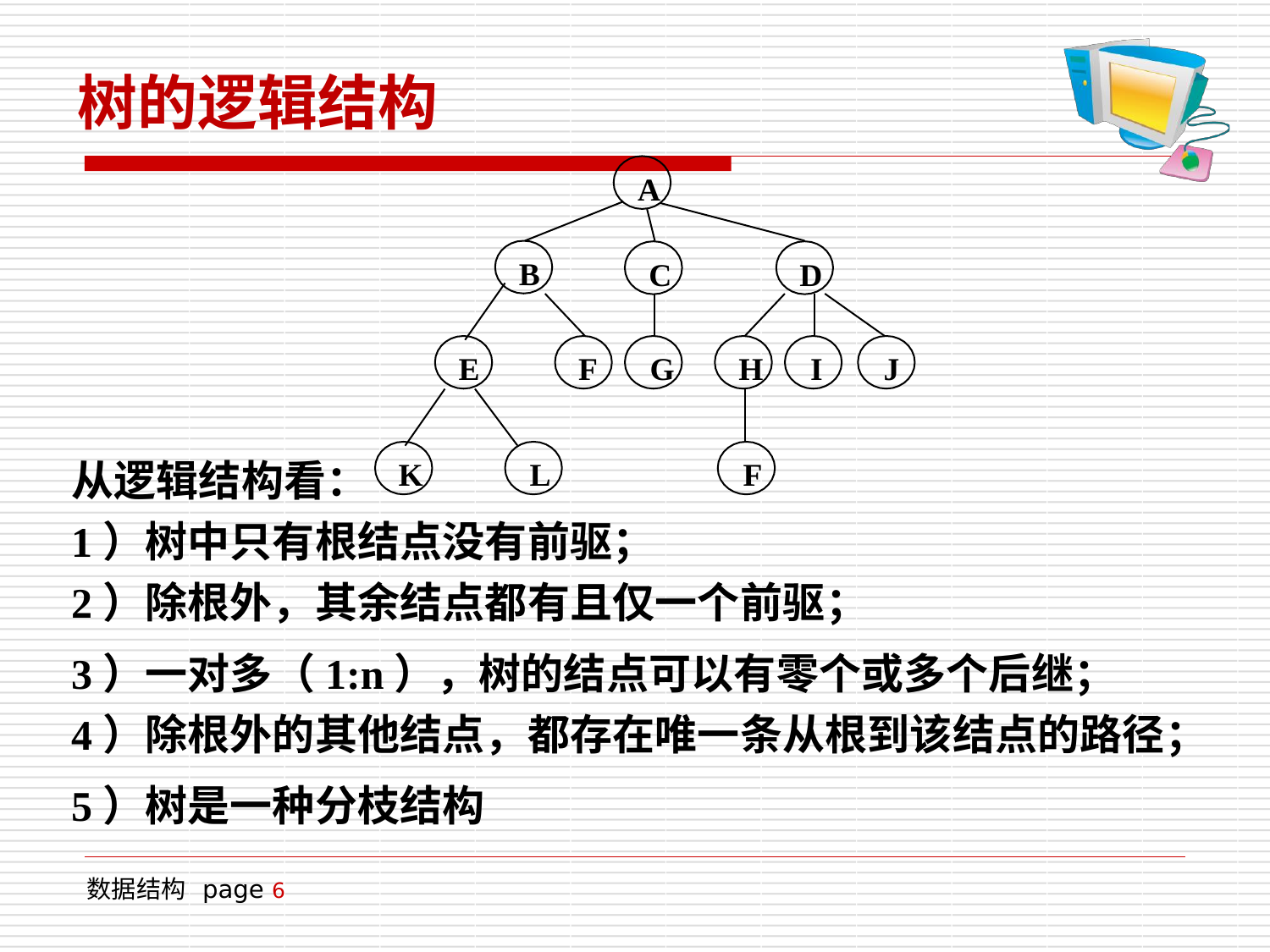

# 树的逻辑结构

A

B
C
D

E
F	G
H	I	J

从逻辑结构看：
K	L	F
1）树中只有根结点没有前驱；
2）除根外，其余结点都有且仅一个前驱；
3）一对多（1:n），树的结点可以有零个或多个后继；
4）除根外的其他结点，都存在唯一条从根到该结点的路径；
5）树是一种分枝结构

数据结构 page 6